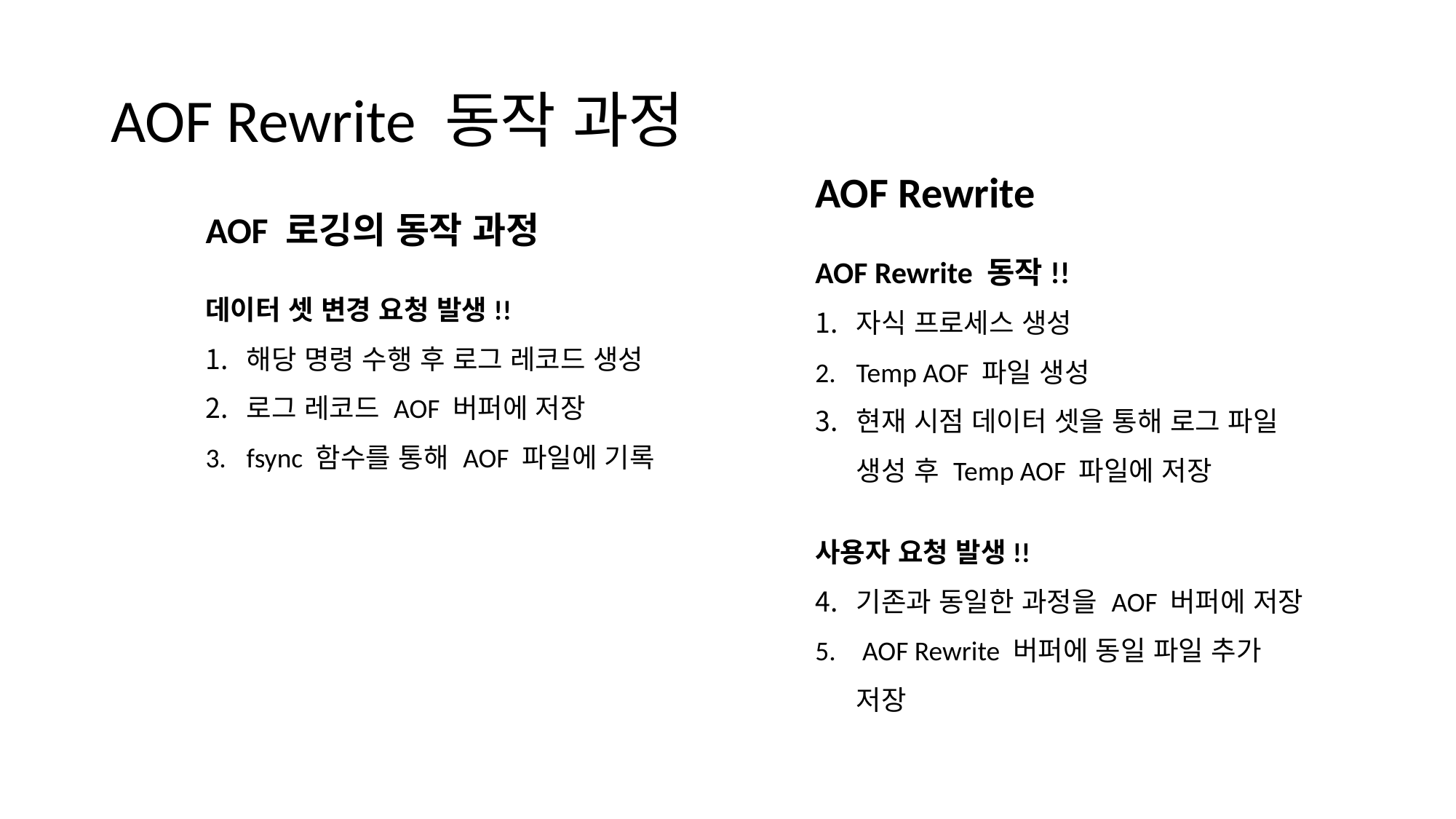

# AOF Rewrite 동작 과정
AOF Rewrite

AOF Rewrite 동작!!
자식 프로세스 생성
Temp AOF 파일 생성
현재 시점 데이터 셋을 통해 로그 파일 생성 후 Temp AOF 파일에 저장

사용자 요청 발생!!
기존과 동일한 과정을 AOF 버퍼에 저장
 AOF Rewrite 버퍼에 동일 파일 추가 저장

AOF 로깅의 동작 과정

데이터 셋 변경 요청 발생!!
해당 명령 수행 후 로그 레코드 생성
로그 레코드 AOF 버퍼에 저장
fsync 함수를 통해 AOF 파일에 기록